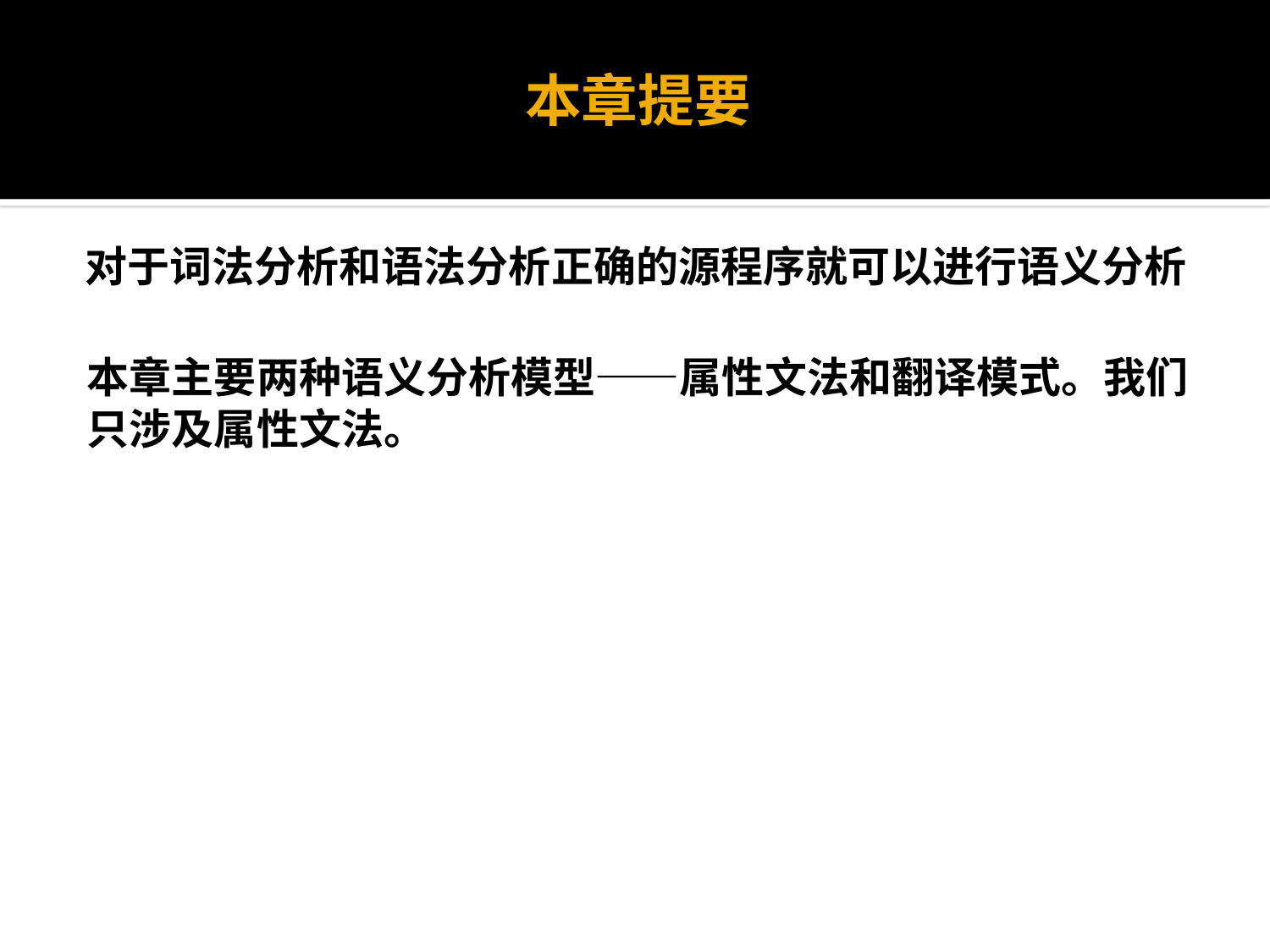

# 本章提要
对于词法分析和语法分析正确的源程序就可以进行语义分析
本章主要两种语义分析模型——属性文法和翻译模式。我们只涉及属性文法。